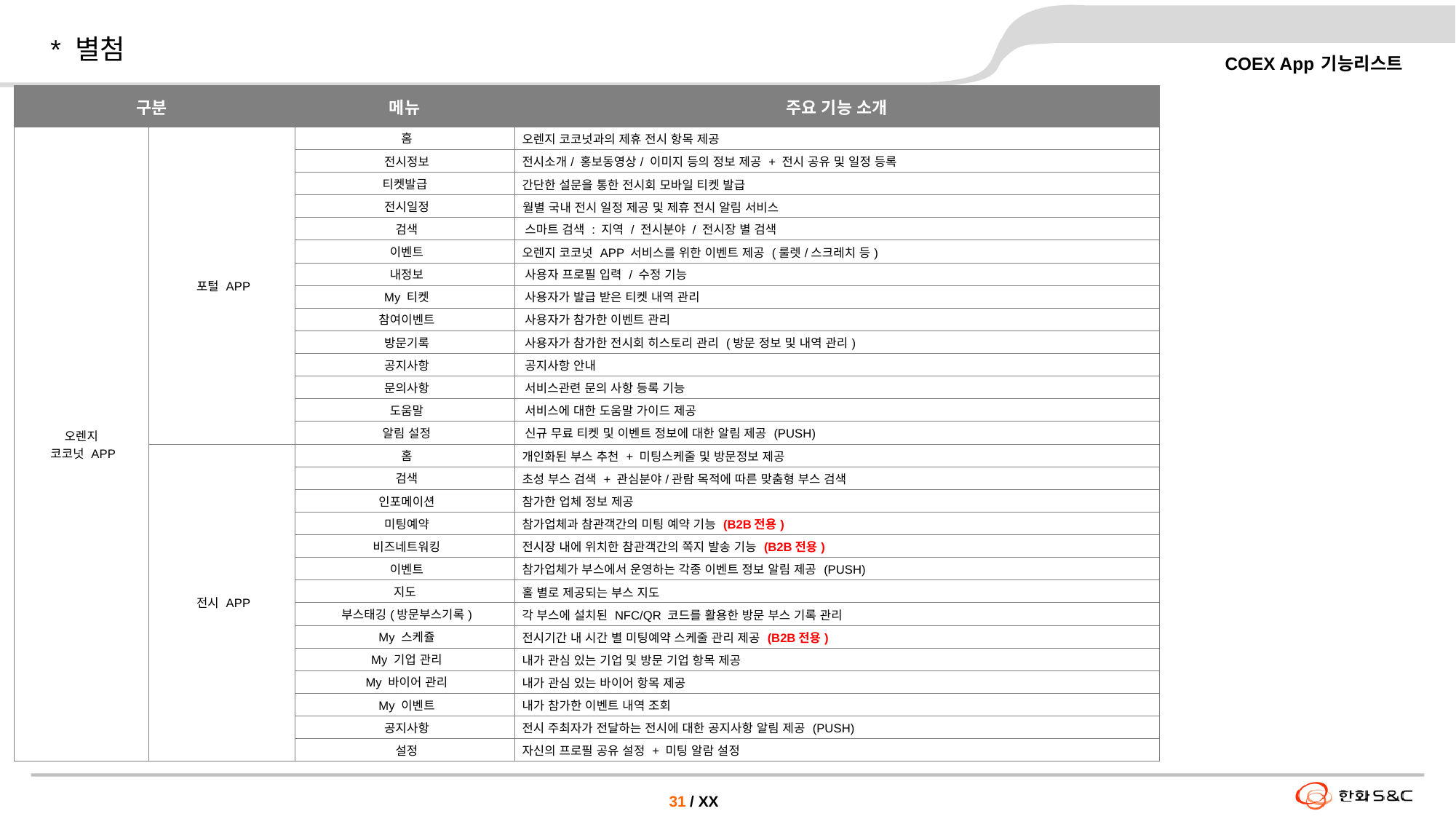

# * 별첨
COEX App 기능리스트
| 구분 |  | 메뉴 | 주요 기능 소개 |
| --- | --- | --- | --- |
| 오렌지 코코넛 APP | 포털 APP | 홈 | 오렌지 코코넛과의 제휴 전시 항목 제공 |
|  |  | 전시정보 | 전시소개/ 홍보동영상/ 이미지 등의 정보 제공 + 전시 공유 및 일정 등록 |
|  |  | 티켓발급 | 간단한 설문을 통한 전시회 모바일 티켓 발급 |
|  |  | 전시일정 | 월별 국내 전시 일정 제공 및 제휴 전시 알림 서비스 |
|  |  | 검색 | 스마트 검색 : 지역 / 전시분야 / 전시장 별 검색 |
|  |  | 이벤트 | 오렌지 코코넛 APP 서비스를 위한 이벤트 제공 (룰렛/스크레치 등) |
|  |  | 내정보 | 사용자 프로필 입력 / 수정 기능 |
|  |  | My 티켓 | 사용자가 발급 받은 티켓 내역 관리 |
|  |  | 참여이벤트 | 사용자가 참가한 이벤트 관리 |
|  |  | 방문기록 | 사용자가 참가한 전시회 히스토리 관리 (방문 정보 및 내역 관리) |
|  |  | 공지사항 | 공지사항 안내 |
|  |  | 문의사항 | 서비스관련 문의 사항 등록 기능 |
|  |  | 도움말 | 서비스에 대한 도움말 가이드 제공 |
|  |  | 알림 설정 | 신규 무료 티켓 및 이벤트 정보에 대한 알림 제공 (PUSH) |
|  | 전시 APP | 홈 | 개인화된 부스 추천 + 미팅스케줄 및 방문정보 제공 |
|  |  | 검색 | 초성 부스 검색 + 관심분야/관람 목적에 따른 맞춤형 부스 검색 |
|  |  | 인포메이션 | 참가한 업체 정보 제공 |
|  |  | 미팅예약 | 참가업체과 참관객간의 미팅 예약 기능 (B2B전용) |
|  |  | 비즈네트워킹 | 전시장 내에 위치한 참관객간의 쪽지 발송 기능 (B2B전용) |
|  |  | 이벤트 | 참가업체가 부스에서 운영하는 각종 이벤트 정보 알림 제공 (PUSH) |
|  |  | 지도 | 홀 별로 제공되는 부스 지도 |
|  |  | 부스태깅(방문부스기록) | 각 부스에 설치된 NFC/QR 코드를 활용한 방문 부스 기록 관리 |
|  |  | My 스케쥴 | 전시기간 내 시간 별 미팅예약 스케줄 관리 제공 (B2B전용) |
|  |  | My 기업 관리 | 내가 관심 있는 기업 및 방문 기업 항목 제공 |
|  |  | My 바이어 관리 | 내가 관심 있는 바이어 항목 제공 |
|  |  | My 이벤트 | 내가 참가한 이벤트 내역 조회 |
|  |  | 공지사항 | 전시 주최자가 전달하는 전시에 대한 공지사항 알림 제공 (PUSH) |
|  |  | 설정 | 자신의 프로필 공유 설정 + 미팅 알람 설정 |